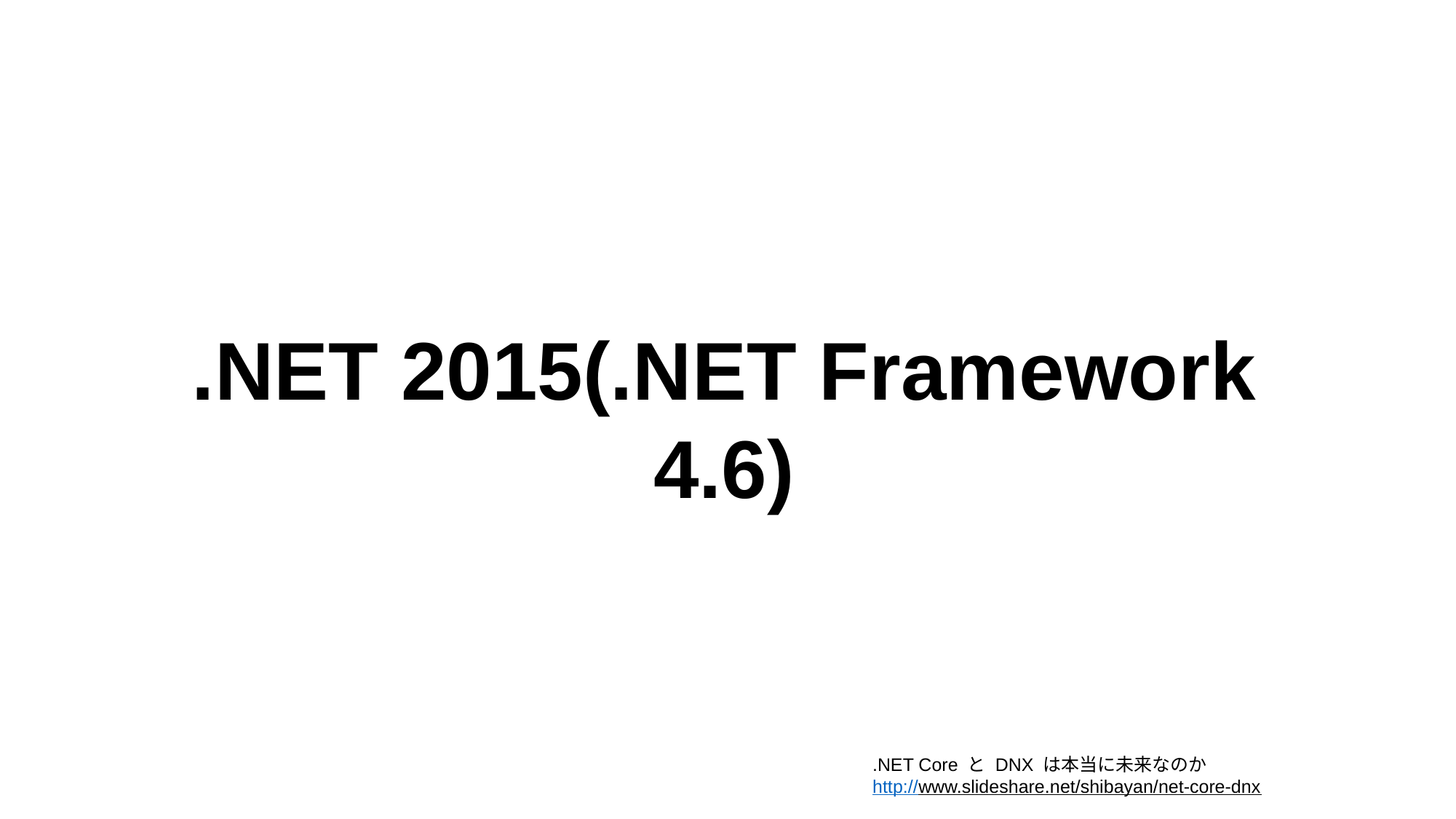

.NET 2015(.NET Framework 4.6)
.NET Core と DNX は本当に未来なのか
http://www.slideshare.net/shibayan/net-core-dnx